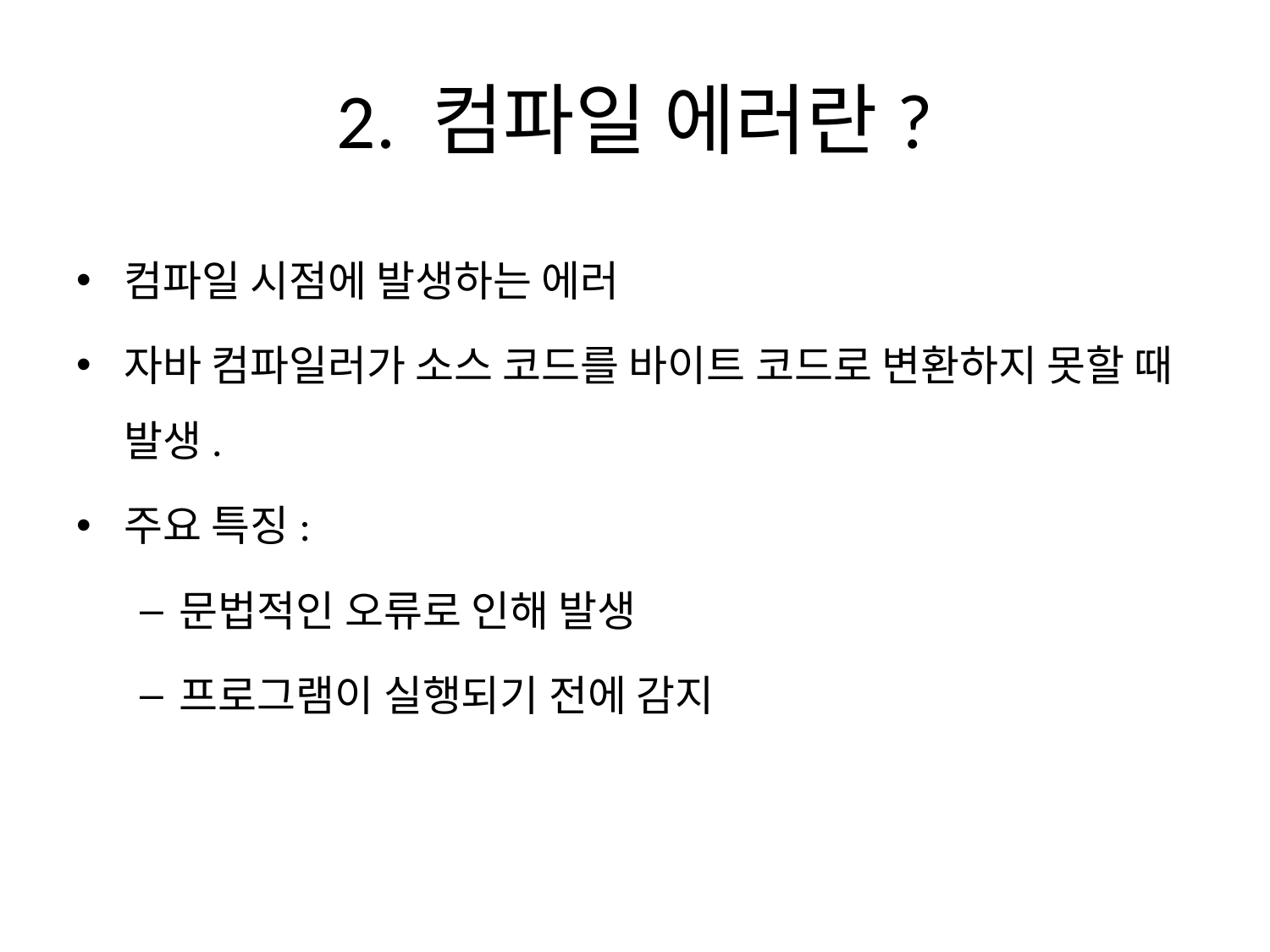

# 2. 컴파일 에러란?
컴파일 시점에 발생하는 에러
자바 컴파일러가 소스 코드를 바이트 코드로 변환하지 못할 때 발생.
주요 특징:
문법적인 오류로 인해 발생
프로그램이 실행되기 전에 감지